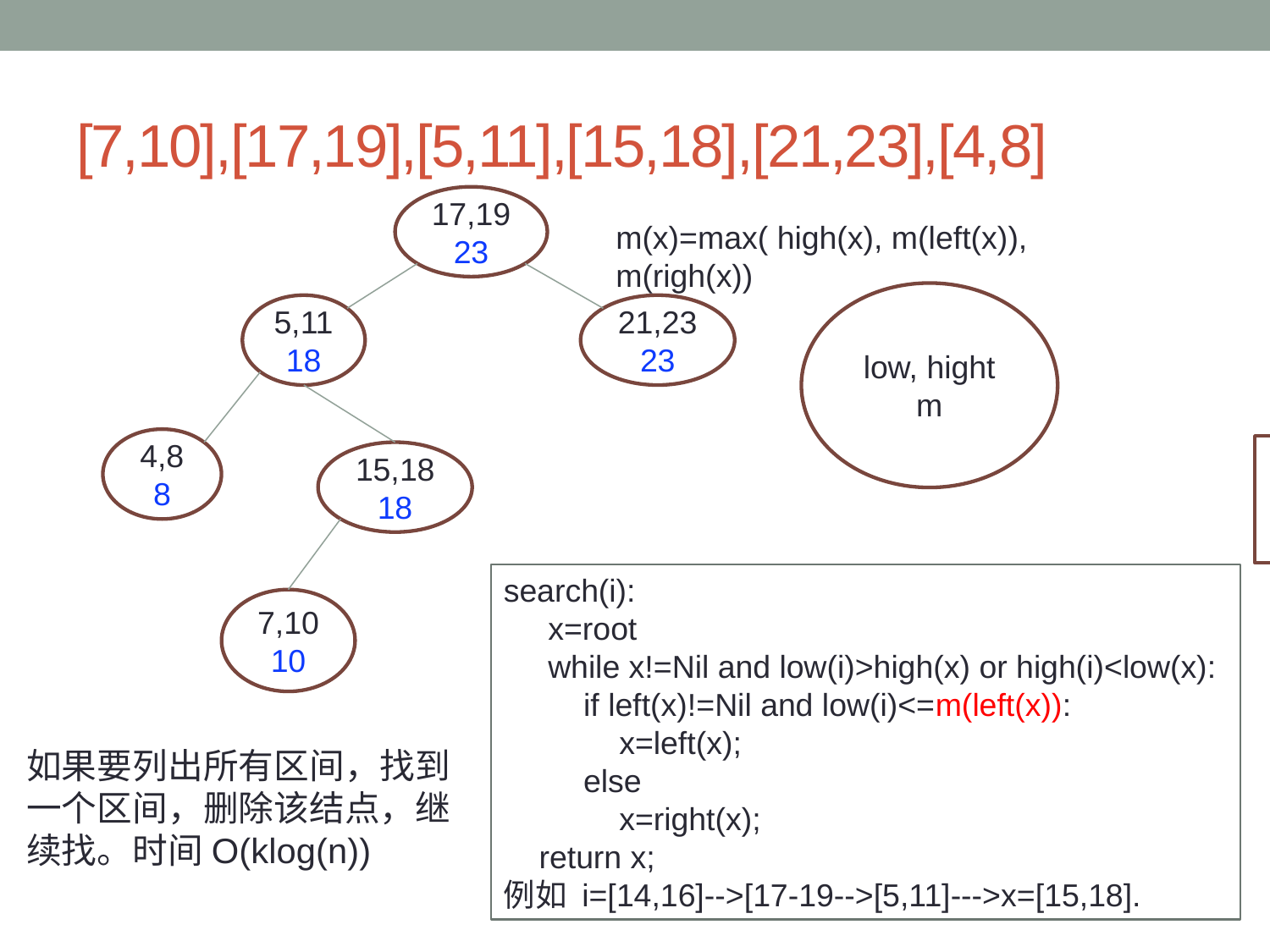

# [7,10],[17,19],[5,11],[15,18],[21,23],[4,8]
17,19
23
m(x)=max( high(x), m(left(x)), m(righ(x))
low, hight m
5,11
18
21,23
23
4,8
8

15,18
18
search(i):
     x=root
     while x!=Nil and low(i)>high(x) or high(i)<low(x):
         if left(x)!=Nil and low(i)<=m(left(x)):
             x=left(x);
         else
             x=right(x);
    return x;
例如 i=[14,16]-->[17-19-->[5,11]--->x=[15,18].
7,10
10
如果要列出所有区间，找到一个区间，删除该结点，继续找。时间O(klog(n))